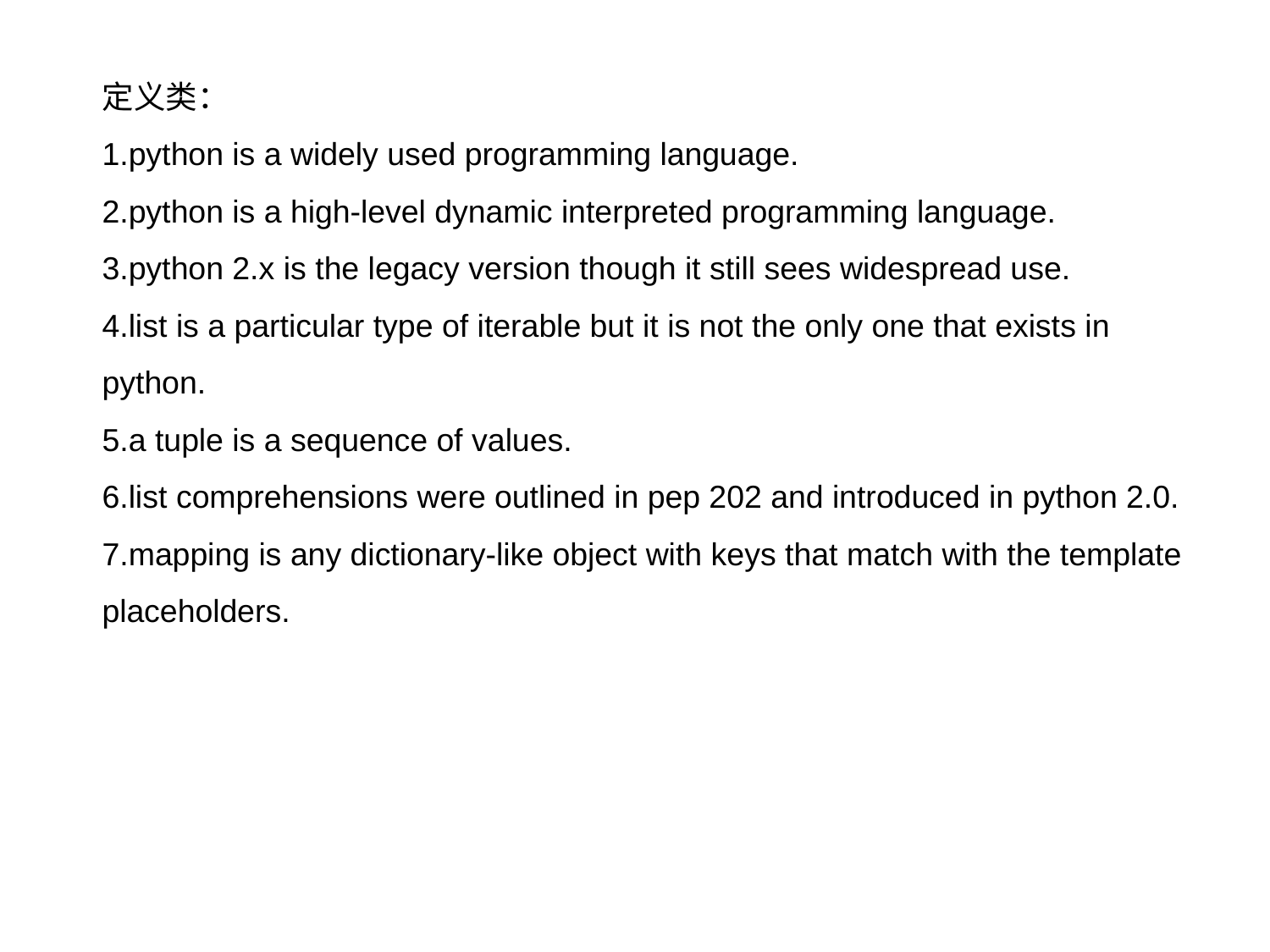

定义类：
1.python is a widely used programming language.
2.python is a high-level dynamic interpreted programming language.
3.python 2.x is the legacy version though it still sees widespread use.
4.list is a particular type of iterable but it is not the only one that exists in python.
5.a tuple is a sequence of values.
6.list comprehensions were outlined in pep 202 and introduced in python 2.0.
7.mapping is any dictionary-like object with keys that match with the template placeholders.